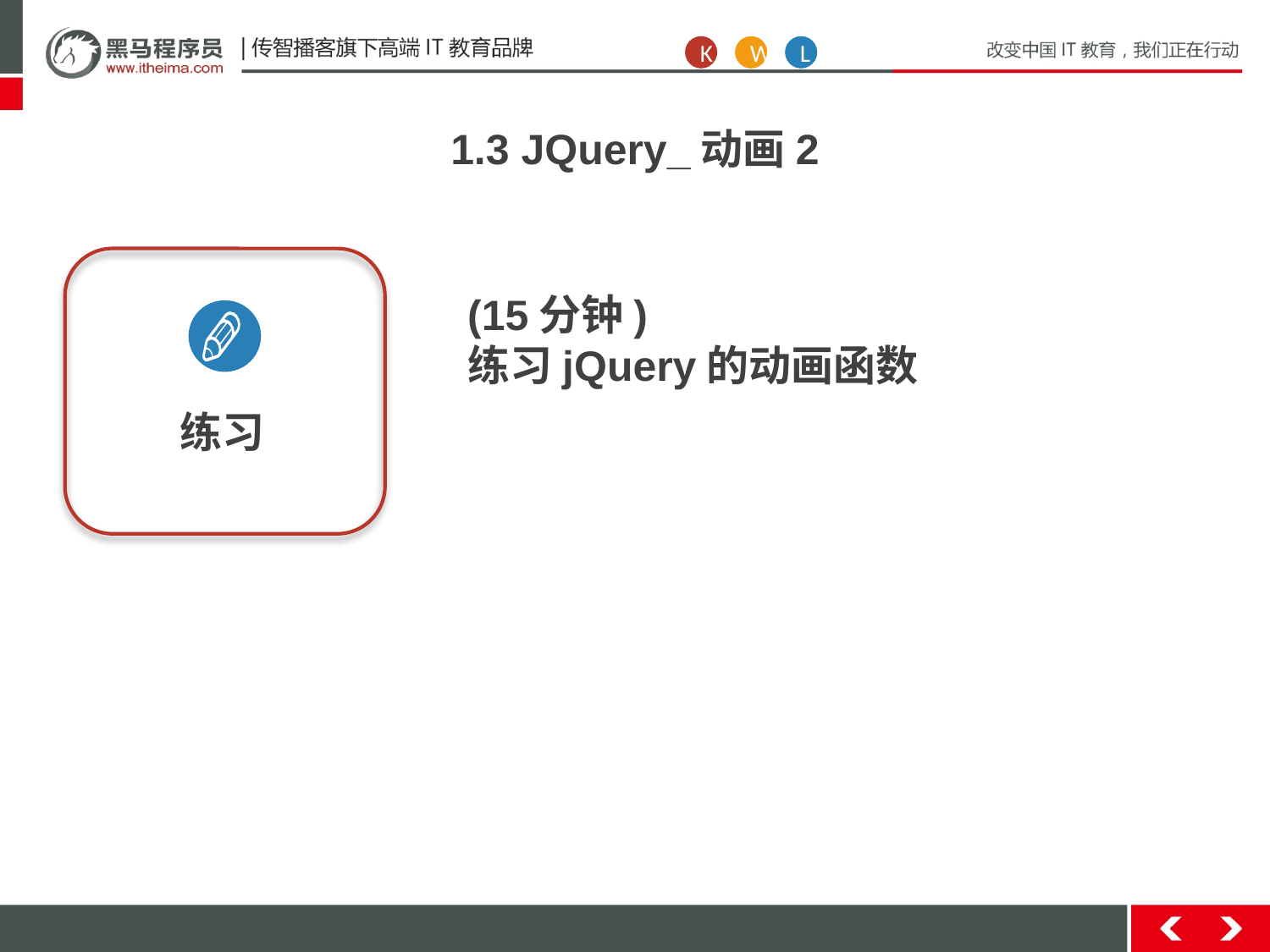

K
W
L
1.3 JQuery_动画2

练习
(15分钟)
练习jQuery的动画函数